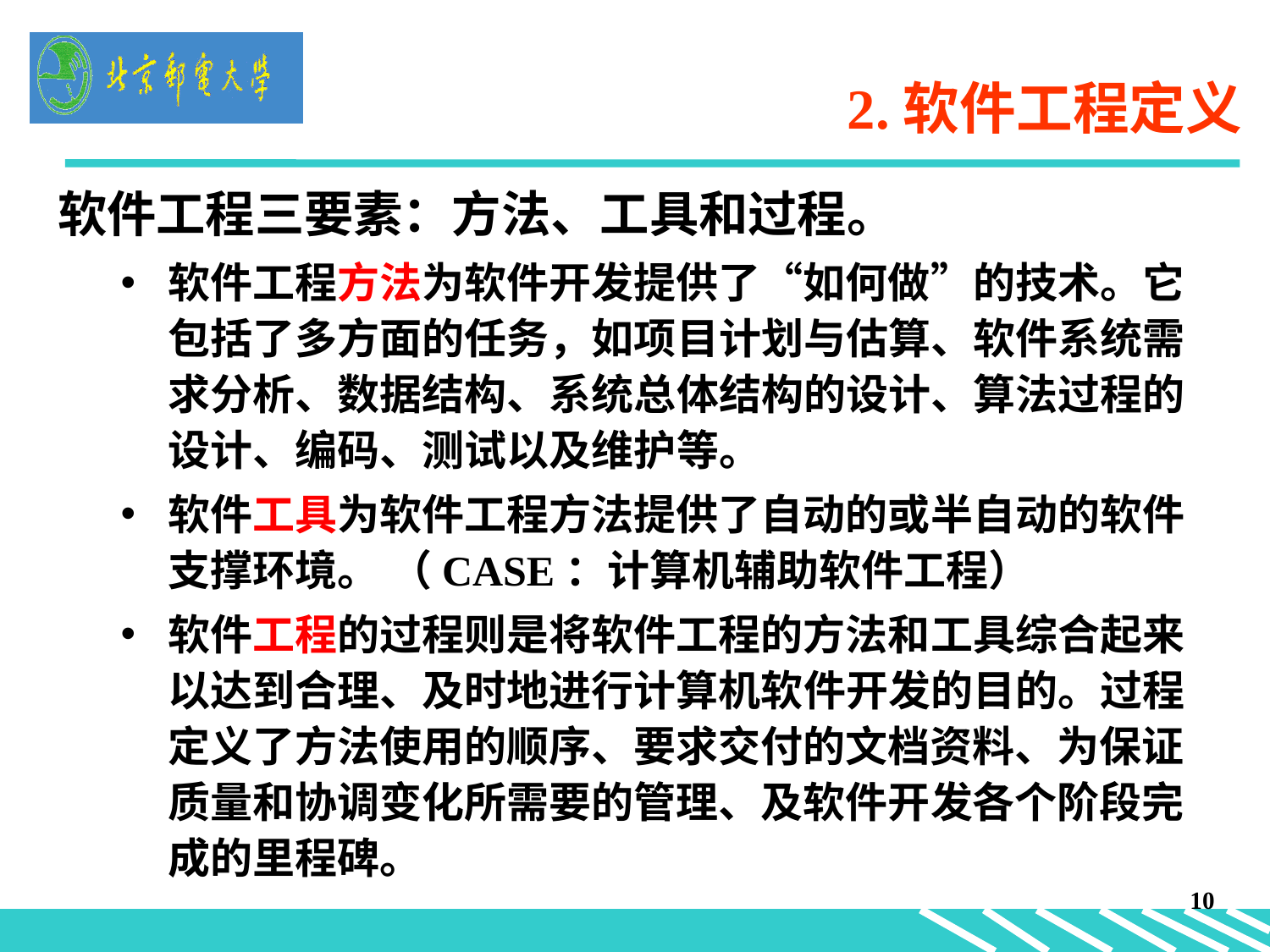

# 2.软件工程定义
软件工程三要素：方法、工具和过程。
软件工程方法为软件开发提供了“如何做”的技术。它包括了多方面的任务，如项目计划与估算、软件系统需求分析、数据结构、系统总体结构的设计、算法过程的设计、编码、测试以及维护等。
软件工具为软件工程方法提供了自动的或半自动的软件支撑环境。 （CASE：计算机辅助软件工程）
软件工程的过程则是将软件工程的方法和工具综合起来以达到合理、及时地进行计算机软件开发的目的。过程定义了方法使用的顺序、要求交付的文档资料、为保证质量和协调变化所需要的管理、及软件开发各个阶段完成的里程碑。
10